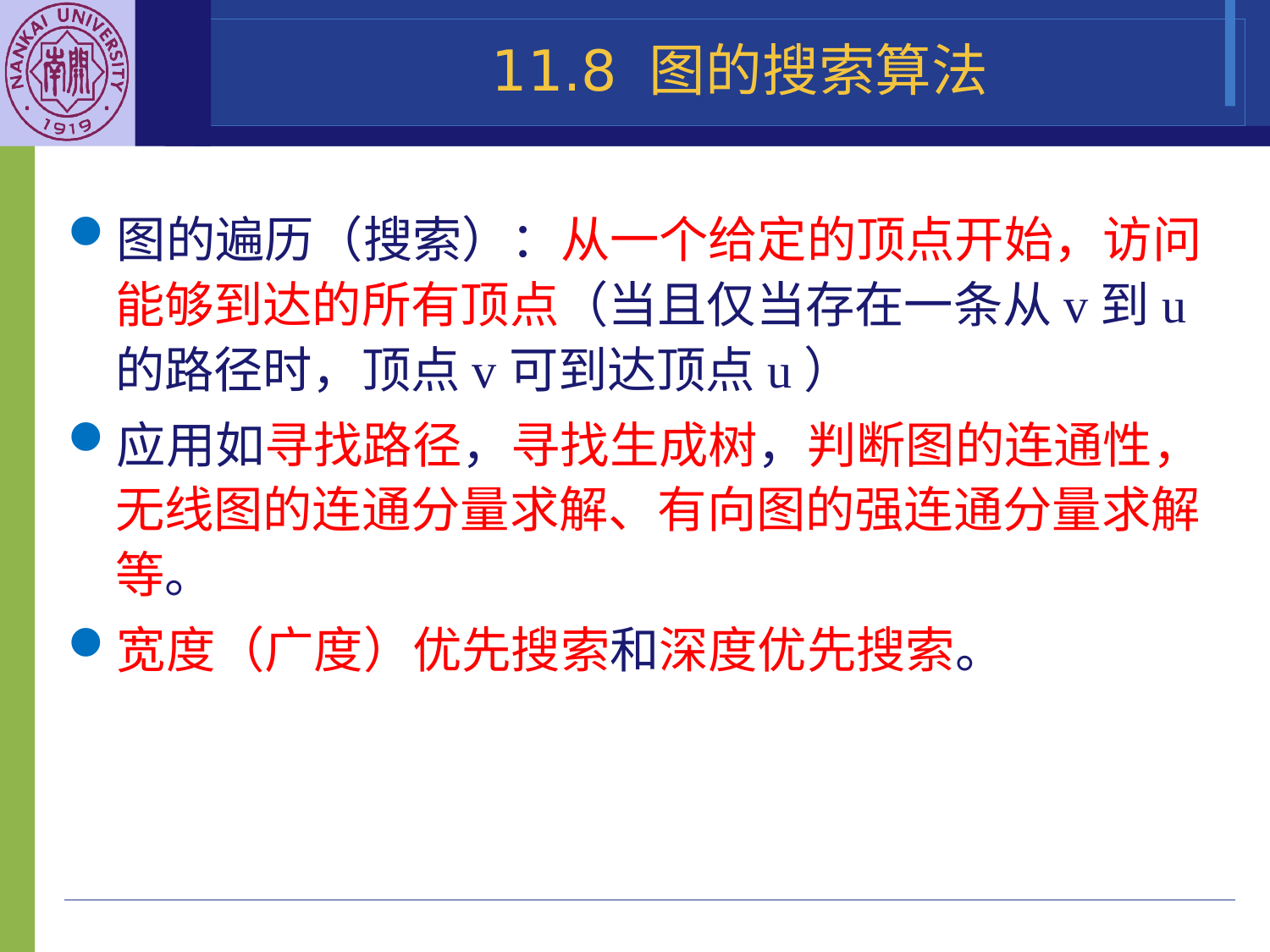

11.8 图的搜索算法
图的遍历（搜索）：从一个给定的顶点开始，访问能够到达的所有顶点（当且仅当存在一条从v到u的路径时，顶点v可到达顶点u）
应用如寻找路径，寻找生成树，判断图的连通性，无线图的连通分量求解、有向图的强连通分量求解等。
宽度（广度）优先搜索和深度优先搜索。
33